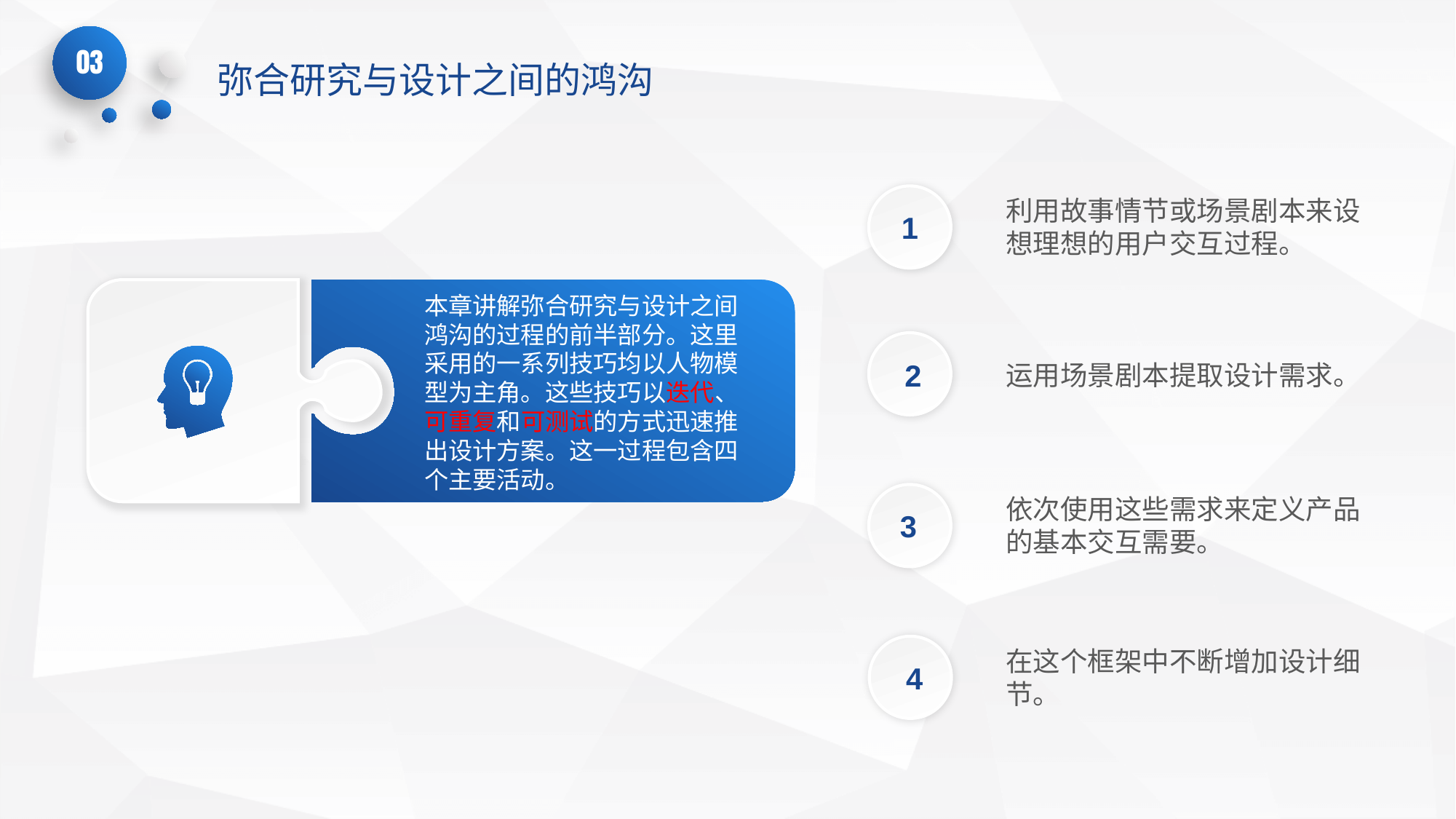

弥合研究与设计之间的鸿沟

利用故事情节或场景剧本来设想理想的用户交互过程。
1

本章讲解弥合研究与设计之间鸿沟的过程的前半部分。这里采用的一系列技巧均以人物模 型为主角。这些技巧以迭代、可重复和可测试的方式迅速推出设计方案。这一过程包含四个主要活动。

2
运用场景剧本提取设计需求。

依次使用这些需求来定义产品的基本交互需要。
3

在这个框架中不断增加设计细节。
4